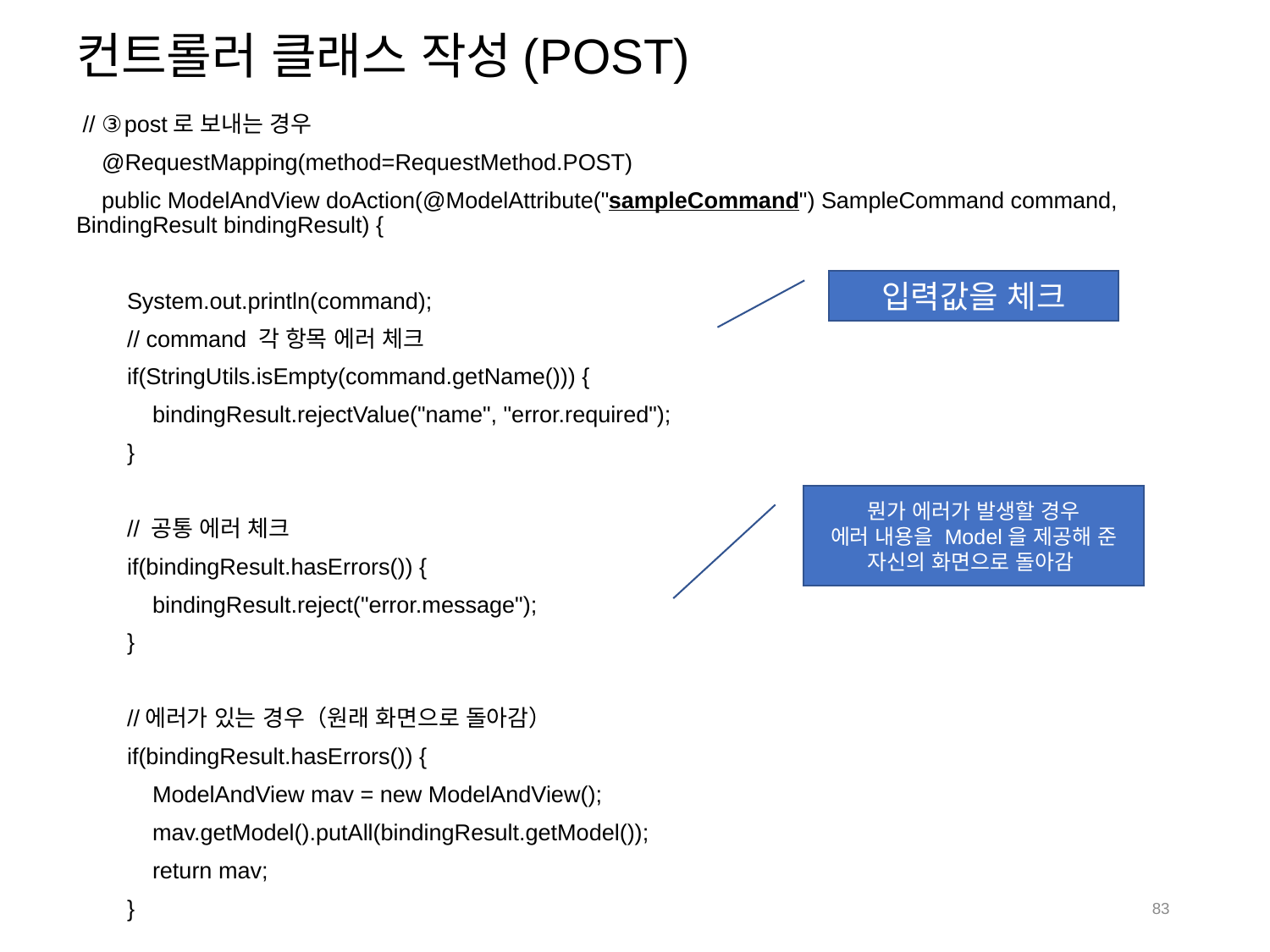

# 컨트롤러 클래스 작성(POST)
 // ③post로 보내는 경우
    @RequestMapping(method=RequestMethod.POST)
    public ModelAndView doAction(@ModelAttribute("sampleCommand") SampleCommand command,
BindingResult bindingResult) {

        System.out.println(command);
        // command 각 항목 에러 체크
        if(StringUtils.isEmpty(command.getName())) {
            bindingResult.rejectValue("name", "error.required");
        }

        // 공통 에러 체크
        if(bindingResult.hasErrors()) {
            bindingResult.reject("error.message");
        }

        //에러가 있는 경우（원래 화면으로 돌아감）
        if(bindingResult.hasErrors()) {
            ModelAndView mav = new ModelAndView();
            mav.getModel().putAll(bindingResult.getModel());
            return mav;
        }

        ModelAndView mav = new ModelAndView("forward:/hello.html");
        return mav;

    }
}

입력값을 체크
뭔가 에러가 발생할 경우
에러 내용을 Model을 제공해 준 자신의 화면으로 돌아감
83